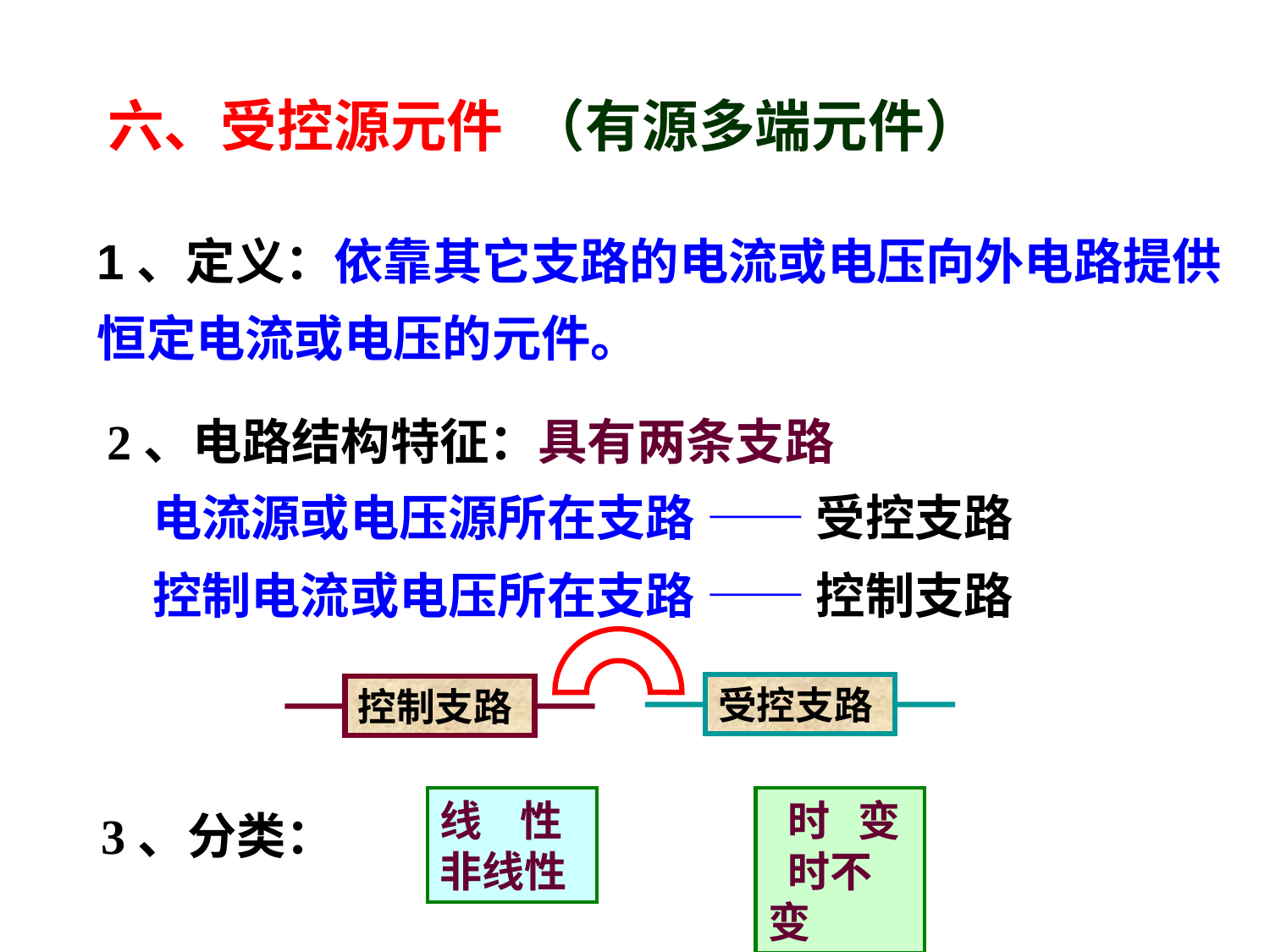

六、受控源元件  （有源多端元件）
1、定义：依靠其它支路的电流或电压向外电路提供恒定电流或电压的元件。
2、电路结构特征：具有两条支路
   电流源或电压源所在支路 —— 受控支路
   控制电流或电压所在支路 —— 控制支路

受控支路
控制支路

线    性
非线性
 时   变
 时不变
3、分类：
28